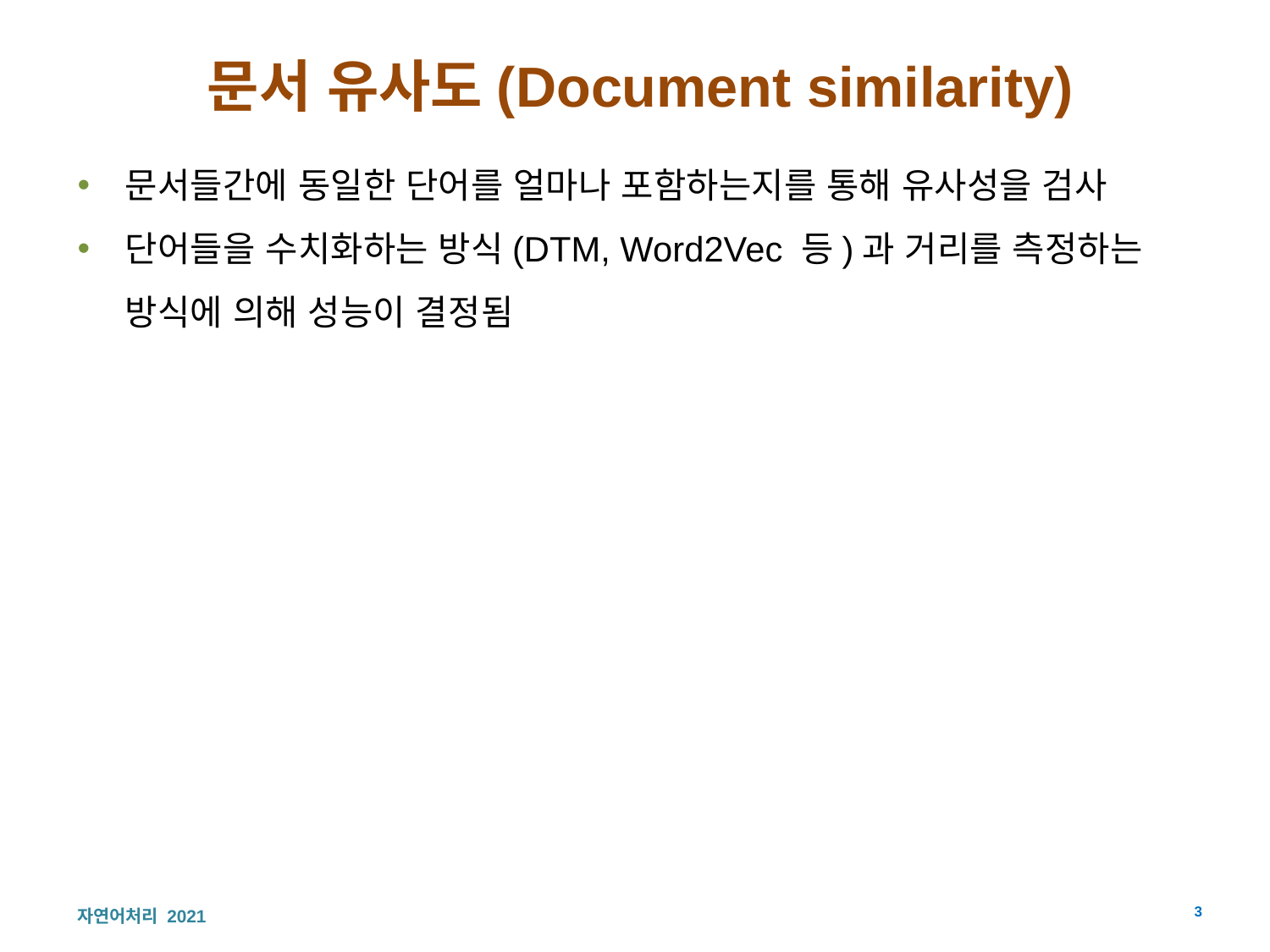

# 문서 유사도(Document similarity)
문서들간에 동일한 단어를 얼마나 포함하는지를 통해 유사성을 검사
단어들을 수치화하는 방식(DTM, Word2Vec 등)과 거리를 측정하는 방식에 의해 성능이 결정됨